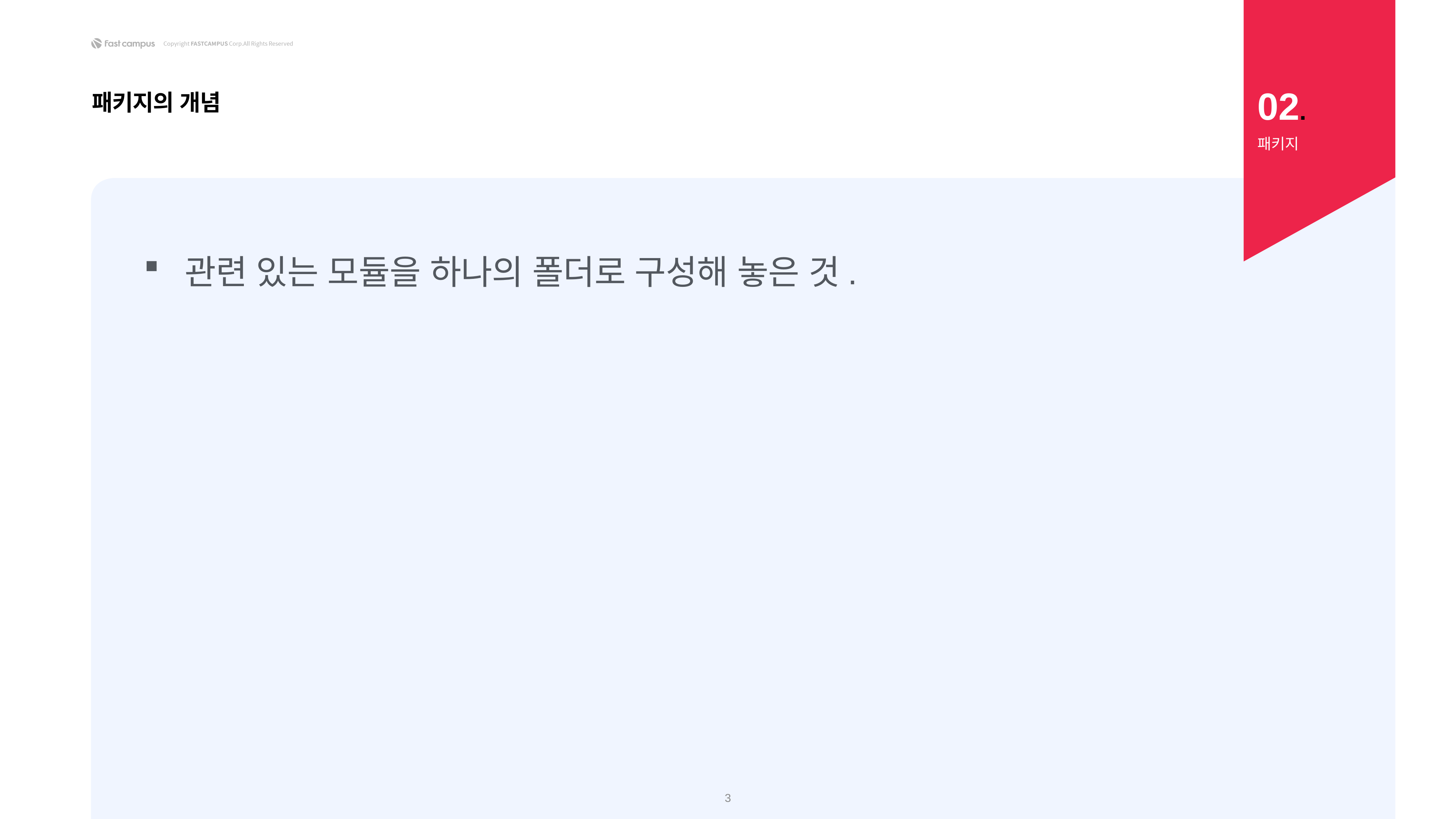

02.
패키지의 개념
패키지
관련 있는 모듈을 하나의 폴더로 구성해 놓은 것.
3